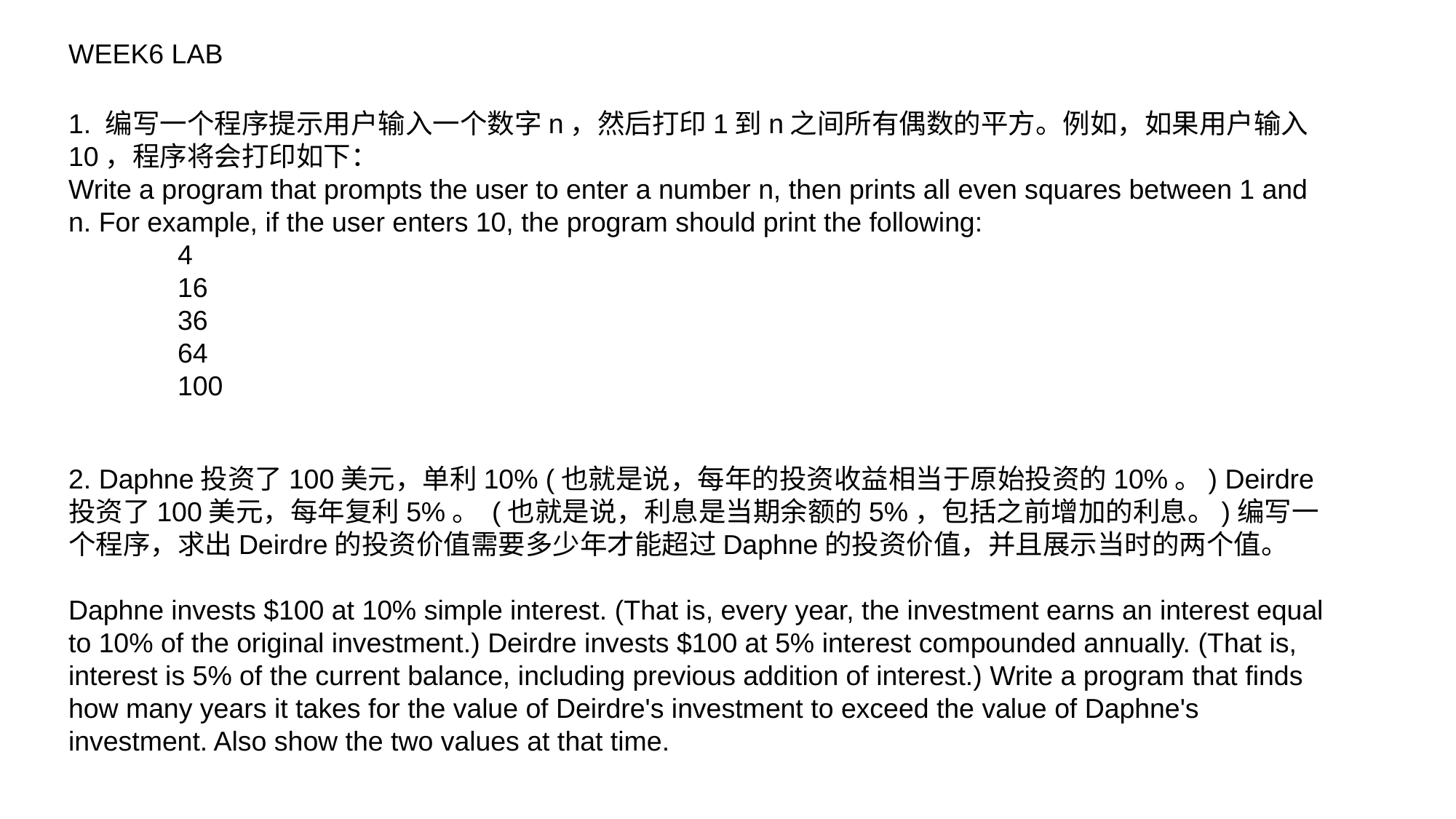

WEEK6 LAB
1. 编写一个程序提示用户输入一个数字n，然后打印1到n之间所有偶数的平方。例如，如果用户输入10，程序将会打印如下：
Write a program that prompts the user to enter a number n, then prints all even squares between 1 and n. For example, if the user enters 10, the program should print the following:
	4
	16
	36
	64
	100
2. Daphne投资了100美元，单利10% (也就是说，每年的投资收益相当于原始投资的10%。) Deirdre投资了100美元，每年复利5%。 (也就是说，利息是当期余额的5%，包括之前增加的利息。)编写一个程序，求出Deirdre的投资价值需要多少年才能超过Daphne的投资价值，并且展示当时的两个值。

Daphne invests $100 at 10% simple interest. (That is, every year, the investment earns an interest equal to 10% of the original investment.) Deirdre invests $100 at 5% interest compounded annually. (That is, interest is 5% of the current balance, including previous addition of interest.) Write a program that finds how many years it takes for the value of Deirdre's investment to exceed the value of Daphne's investment. Also show the two values at that time.